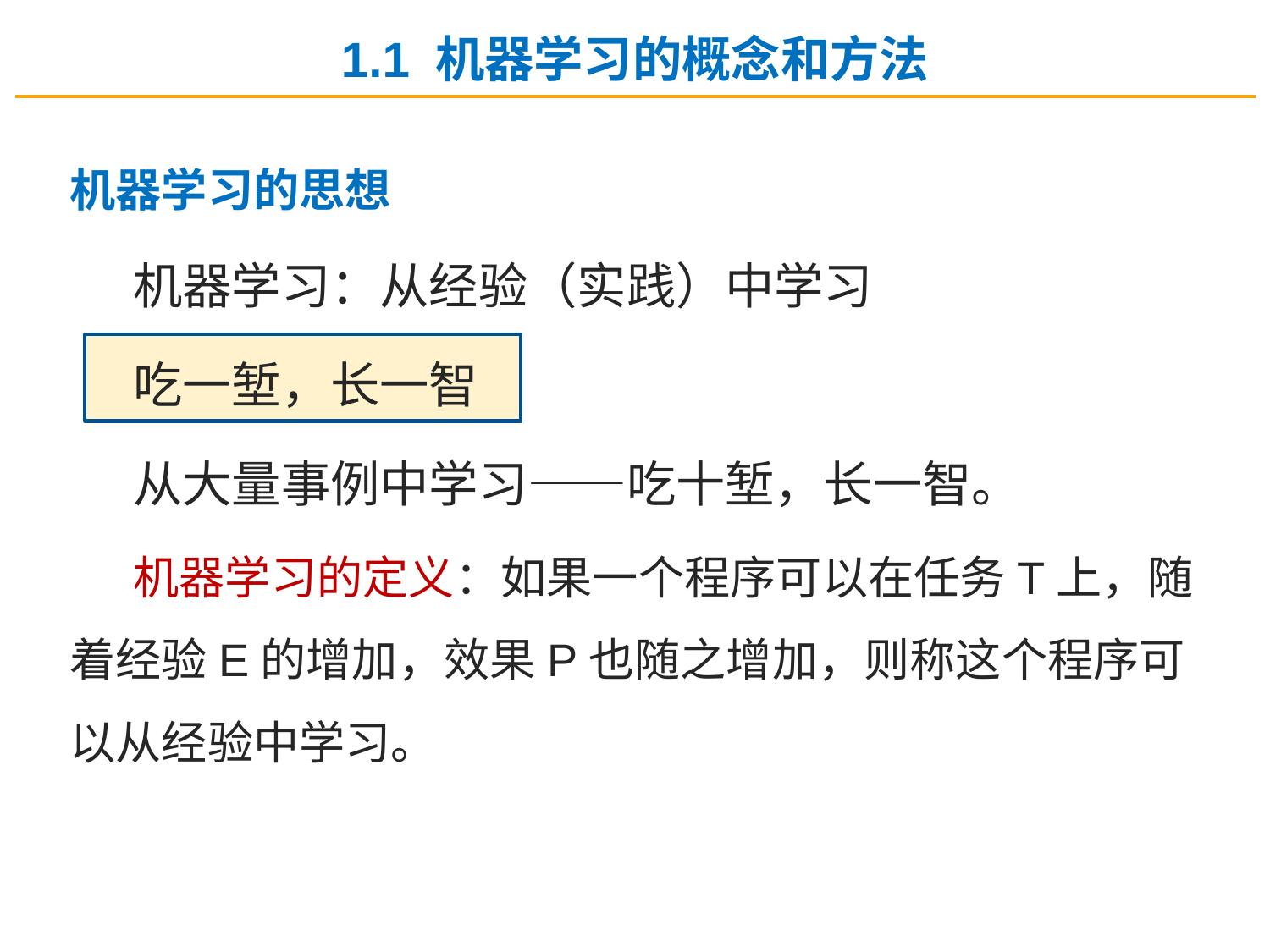

1.1 机器学习的概念和方法
机器学习的思想
机器学习：从经验（实践）中学习
吃一堑，长一智
从大量事例中学习——吃十堑，长一智。
机器学习的定义：如果一个程序可以在任务T上，随着经验E的增加，效果P也随之增加，则称这个程序可以从经验中学习。